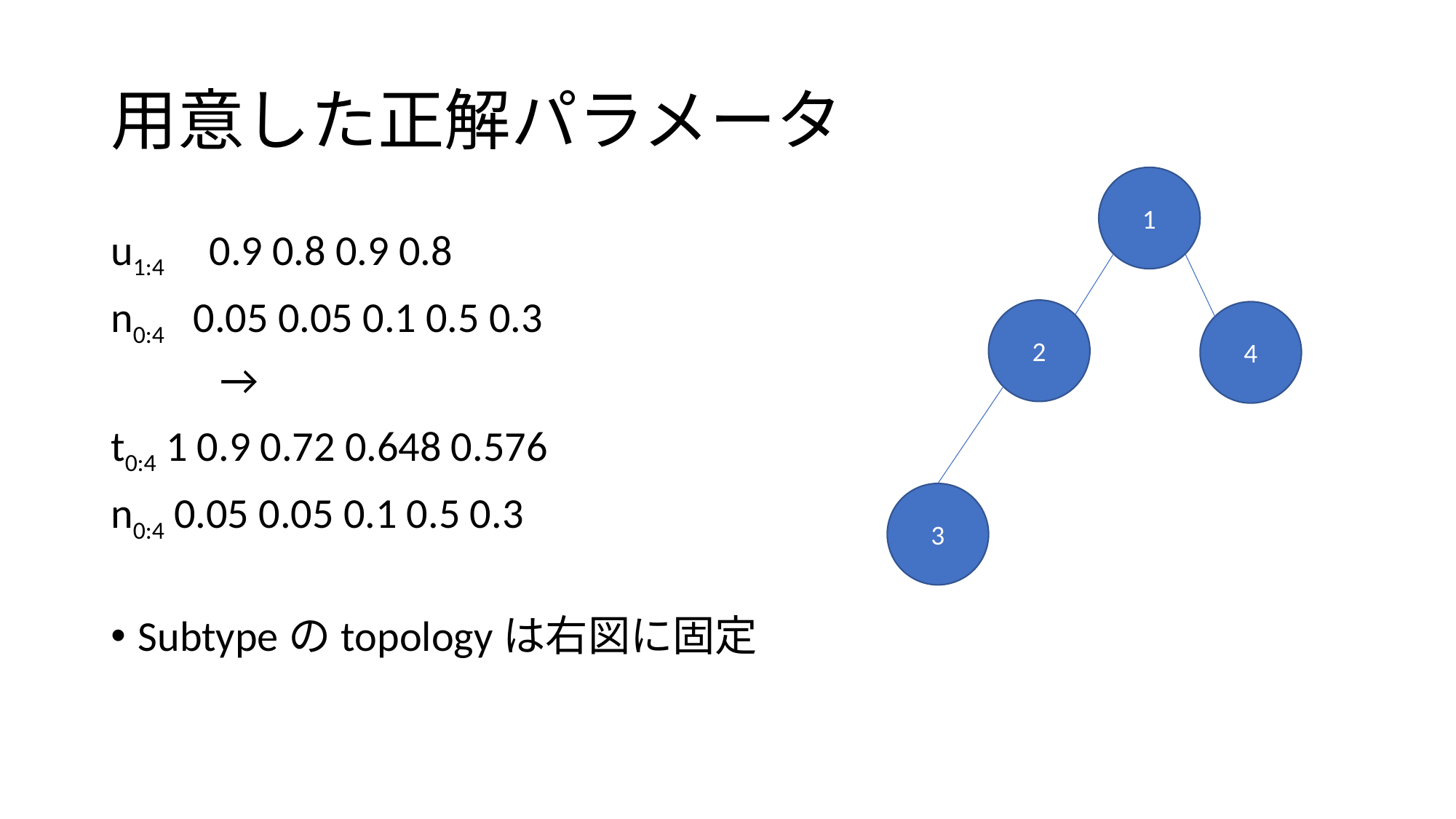

# 用意した正解パラメータ
1
u1:4　0.9 0.8 0.9 0.8
n0:4   0.05 0.05 0.1 0.5 0.3
	→
t0:4 1 0.9 0.72 0.648 0.576
n0:4 0.05 0.05 0.1 0.5 0.3

Subtypeのtopologyは右図に固定
2
4
3